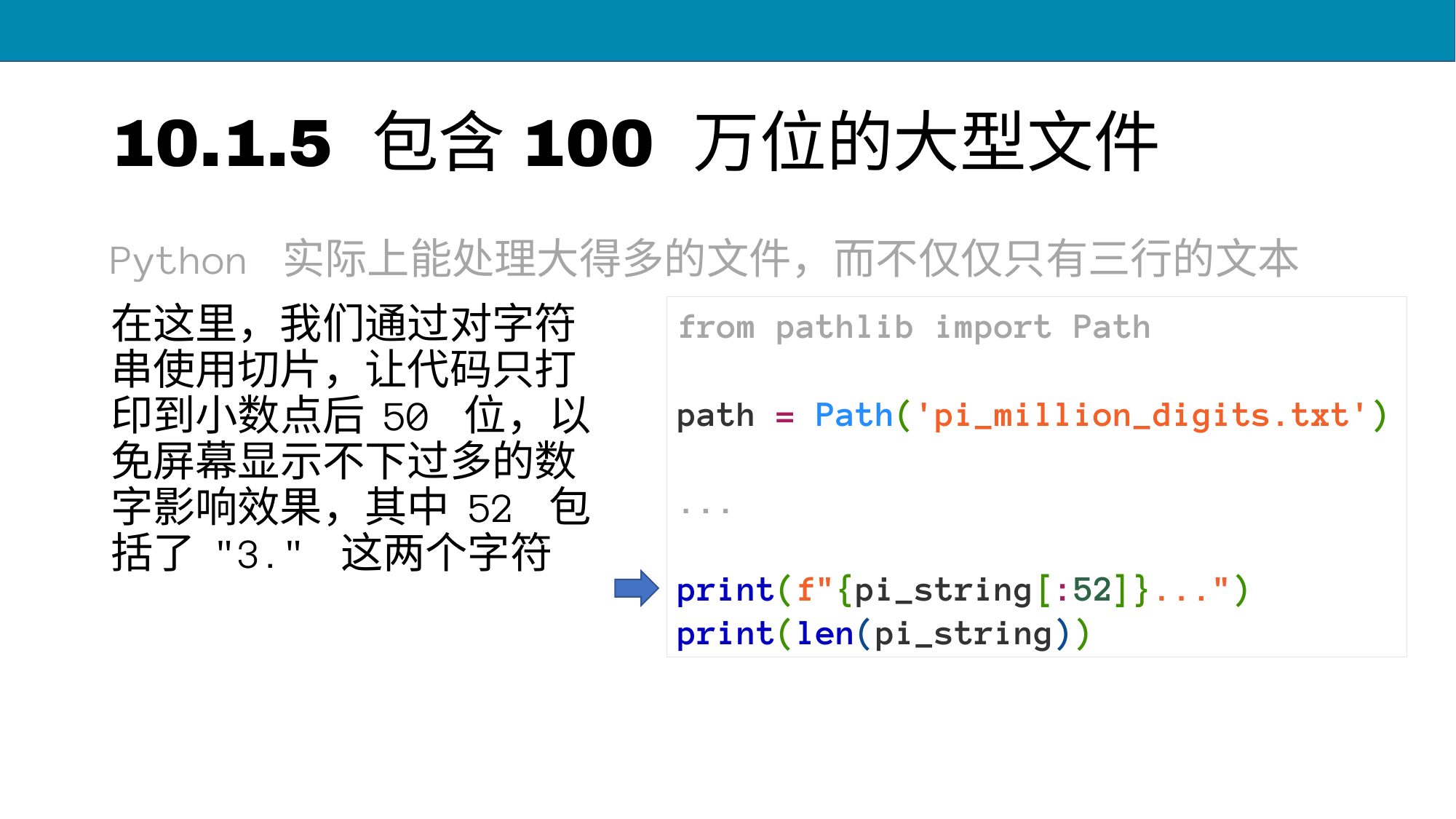

# 10.1.5 包含100 万位的大型文件
Python 实际上能处理大得多的文件，而不仅仅只有三行的文本

在这里，我们通过对字符串使用切片，让代码只打印到小数点后 50 位，以免屏幕显示不下过多的数字影响效果，其中 52 包括了 "3." 这两个字符
from pathlib import Path
path = Path('pi_million_digits.txt')

...
print(f"{pi_string[:52]}...")
print(len(pi_string))